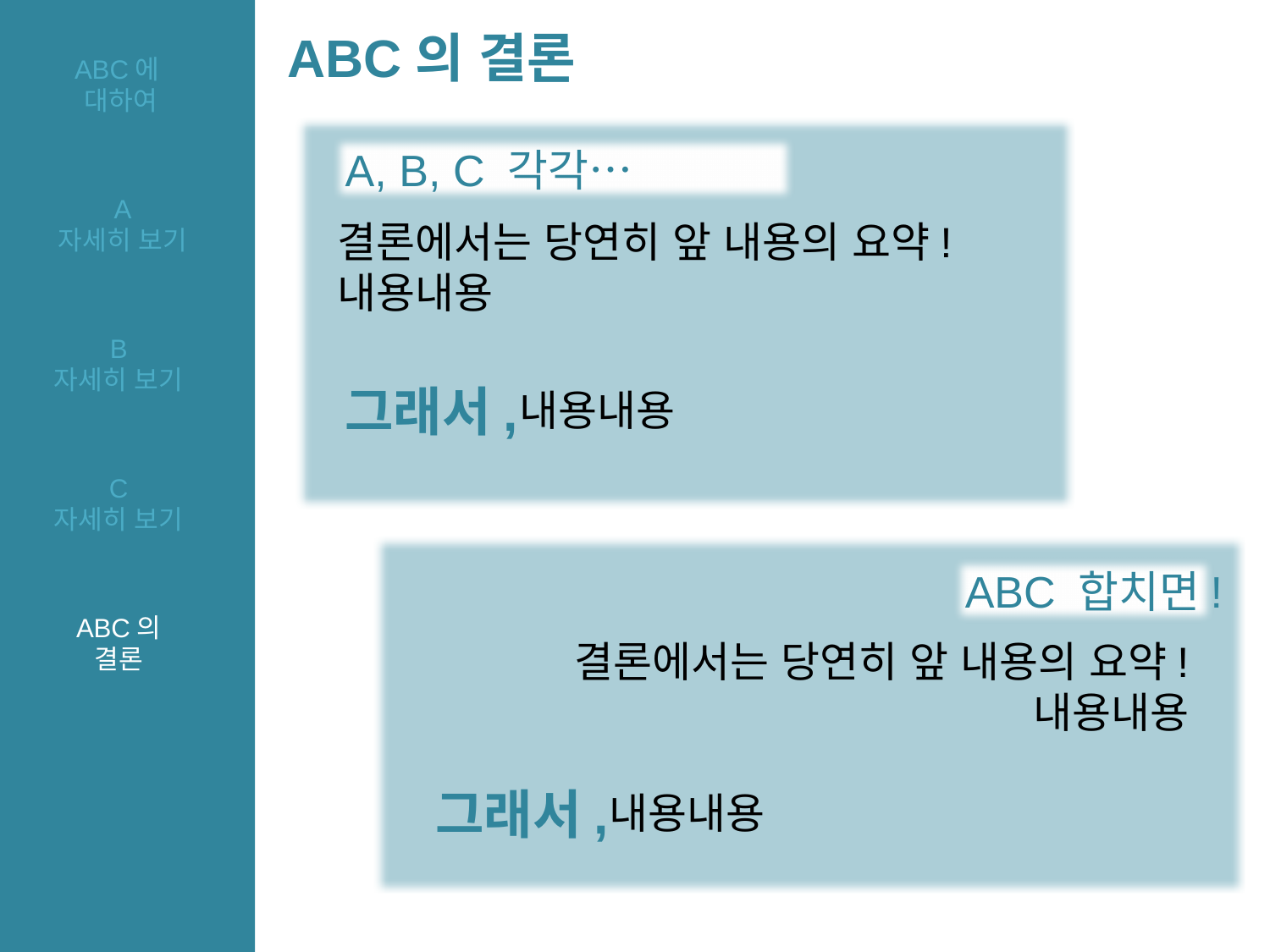

ABC의 결론
ABC에
대하여

A, B, C 각각…
A
자세히 보기
결론에서는 당연히 앞 내용의 요약!
내용내용
B
자세히 보기
그래서,
내용내용
C
자세히 보기

ABC 합치면!
ABC의
결론
결론에서는 당연히 앞 내용의 요약!
내용내용
그래서,
내용내용